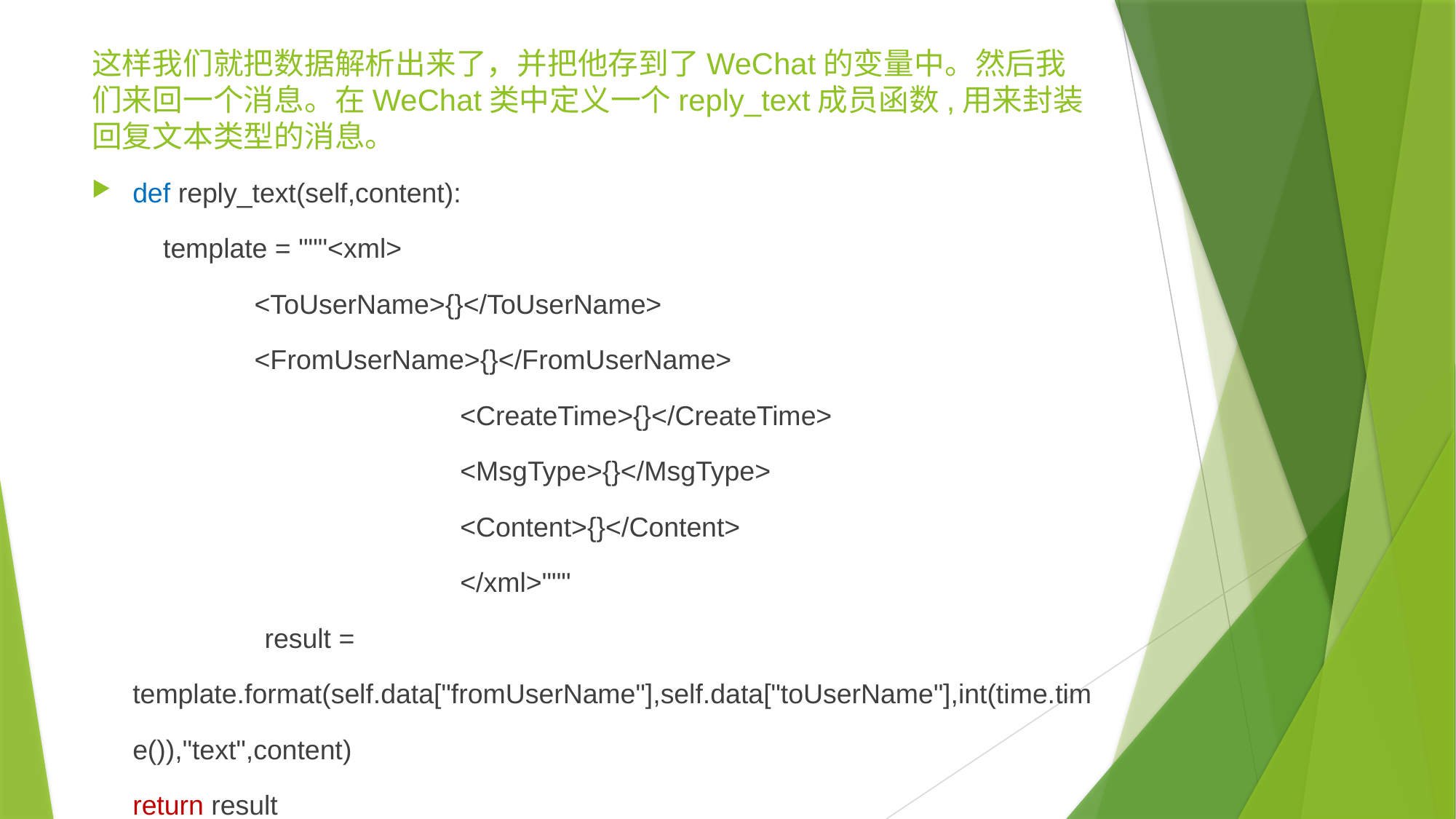

# 这样我们就把数据解析出来了，并把他存到了WeChat的变量中。然后我们来回一个消息。在WeChat类中定义一个reply_text成员函数,用来封装回复文本类型的消息。
def reply_text(self,content):
    template = """<xml>
                <ToUserName>{}</ToUserName>
                <FromUserName>{}</FromUserName>
			<CreateTime>{}</CreateTime>
			<MsgType>{}</MsgType>
			<Content>{}</Content>
			</xml>"""
	   result = template.format(self.data["fromUserName"],self.data["toUserName"],int(time.time()),"text",content)
return result